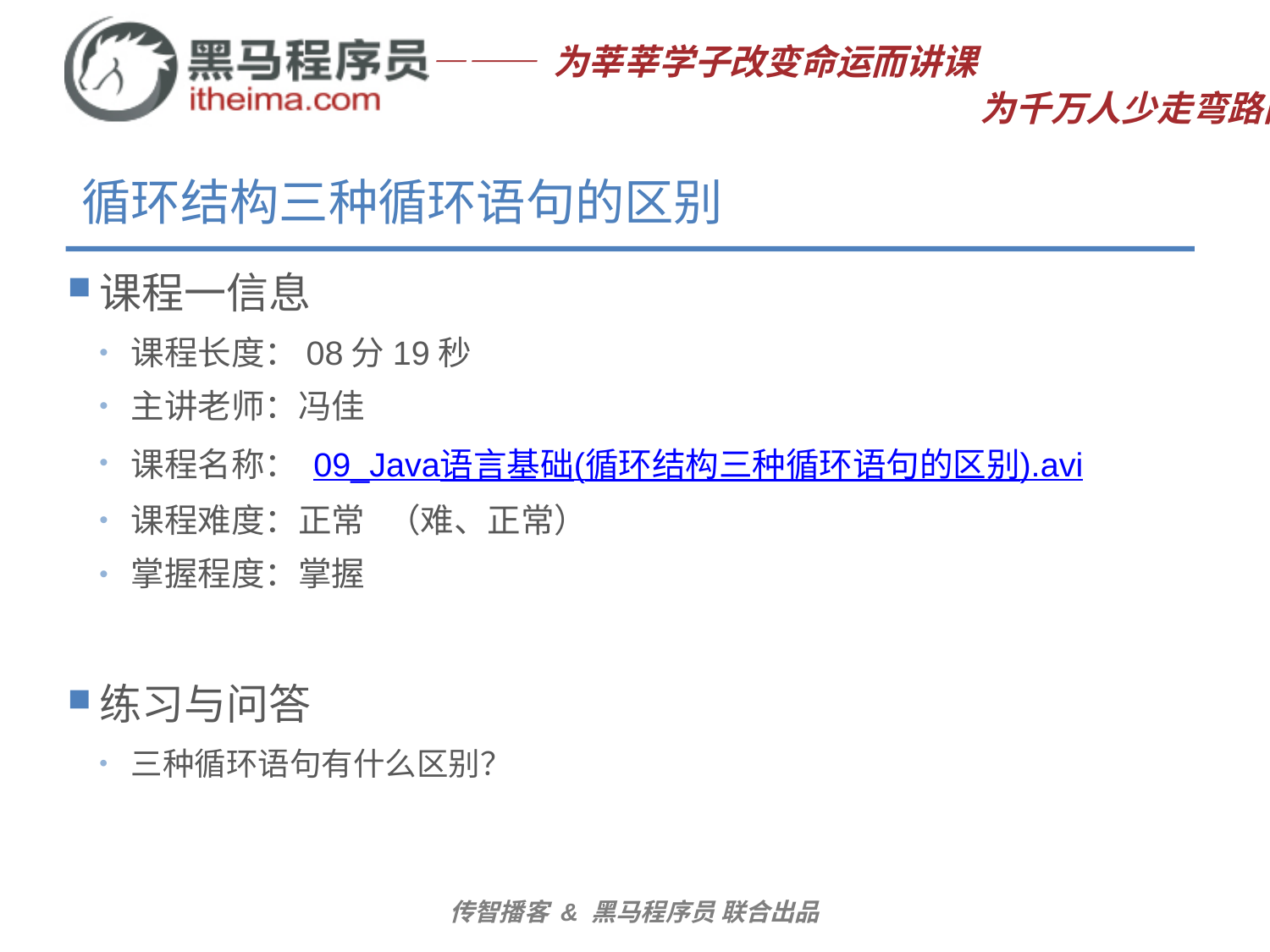

# 循环结构三种循环语句的区别
课程一信息
课程长度：08分19秒
主讲老师：冯佳
课程名称： 09_Java语言基础(循环结构三种循环语句的区别).avi
课程难度：正常   （难、正常）
掌握程度：掌握

练习与问答
三种循环语句有什么区别？